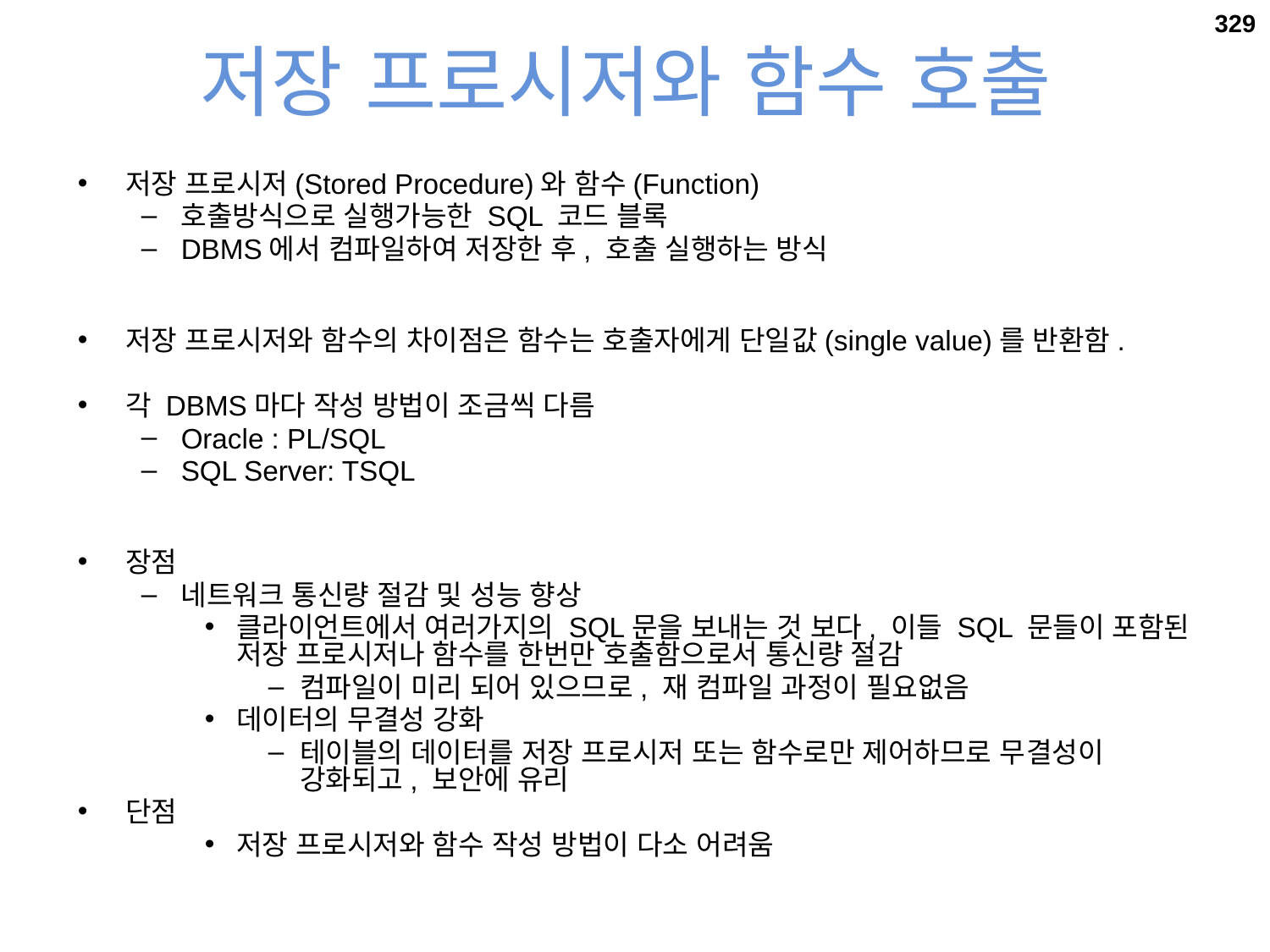

329
# 저장 프로시저와 함수 호출
저장 프로시저(Stored Procedure)와 함수(Function)
호출방식으로 실행가능한 SQL 코드 블록
DBMS에서 컴파일하여 저장한 후, 호출 실행하는 방식

저장 프로시저와 함수의 차이점은 함수는 호출자에게 단일값(single value)를 반환함.

각 DBMS마다 작성 방법이 조금씩 다름
Oracle : PL/SQL
SQL Server: TSQL

장점
네트워크 통신량 절감 및 성능 향상
클라이언트에서 여러가지의 SQL문을 보내는 것 보다, 이들 SQL 문들이 포함된 저장 프로시저나 함수를 한번만 호출함으로서 통신량 절감
컴파일이 미리 되어 있으므로, 재 컴파일 과정이 필요없음
데이터의 무결성 강화
테이블의 데이터를 저장 프로시저 또는 함수로만 제어하므로 무결성이 강화되고, 보안에 유리
단점
저장 프로시저와 함수 작성 방법이 다소 어려움